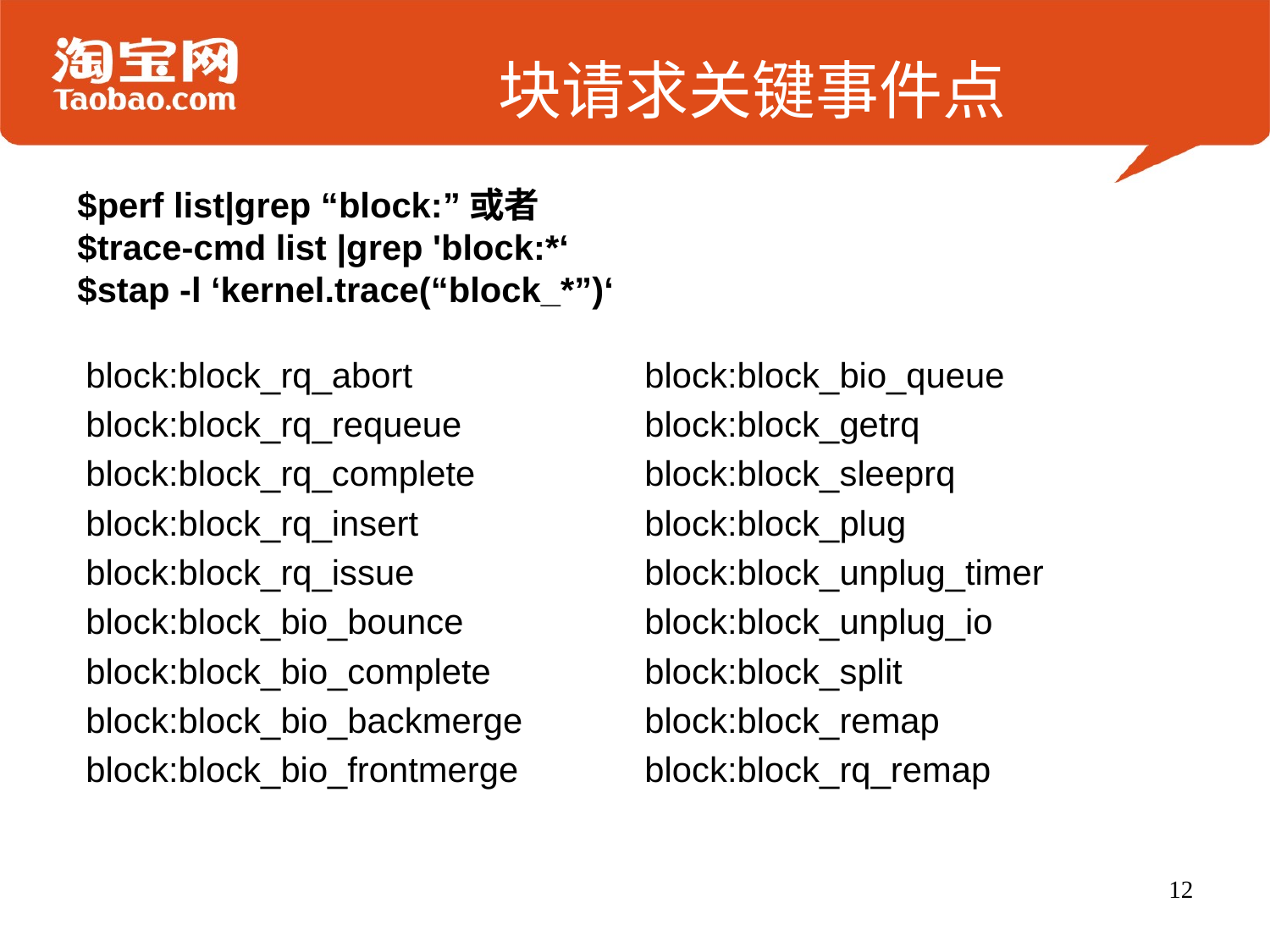

# 块请求关键事件点
$perf list|grep “block:”或者
$trace-cmd list |grep 'block:*‘
$stap -l ‘kernel.trace(“block_*”)‘
 block:block_rq_abort
 block:block_rq_requeue
 block:block_rq_complete
 block:block_rq_insert
 block:block_rq_issue
 block:block_bio_bounce
 block:block_bio_complete
 block:block_bio_backmerge
 block:block_bio_frontmerge
 block:block_bio_queue
 block:block_getrq
 block:block_sleeprq
 block:block_plug
 block:block_unplug_timer
 block:block_unplug_io
 block:block_split
 block:block_remap
 block:block_rq_remap
12